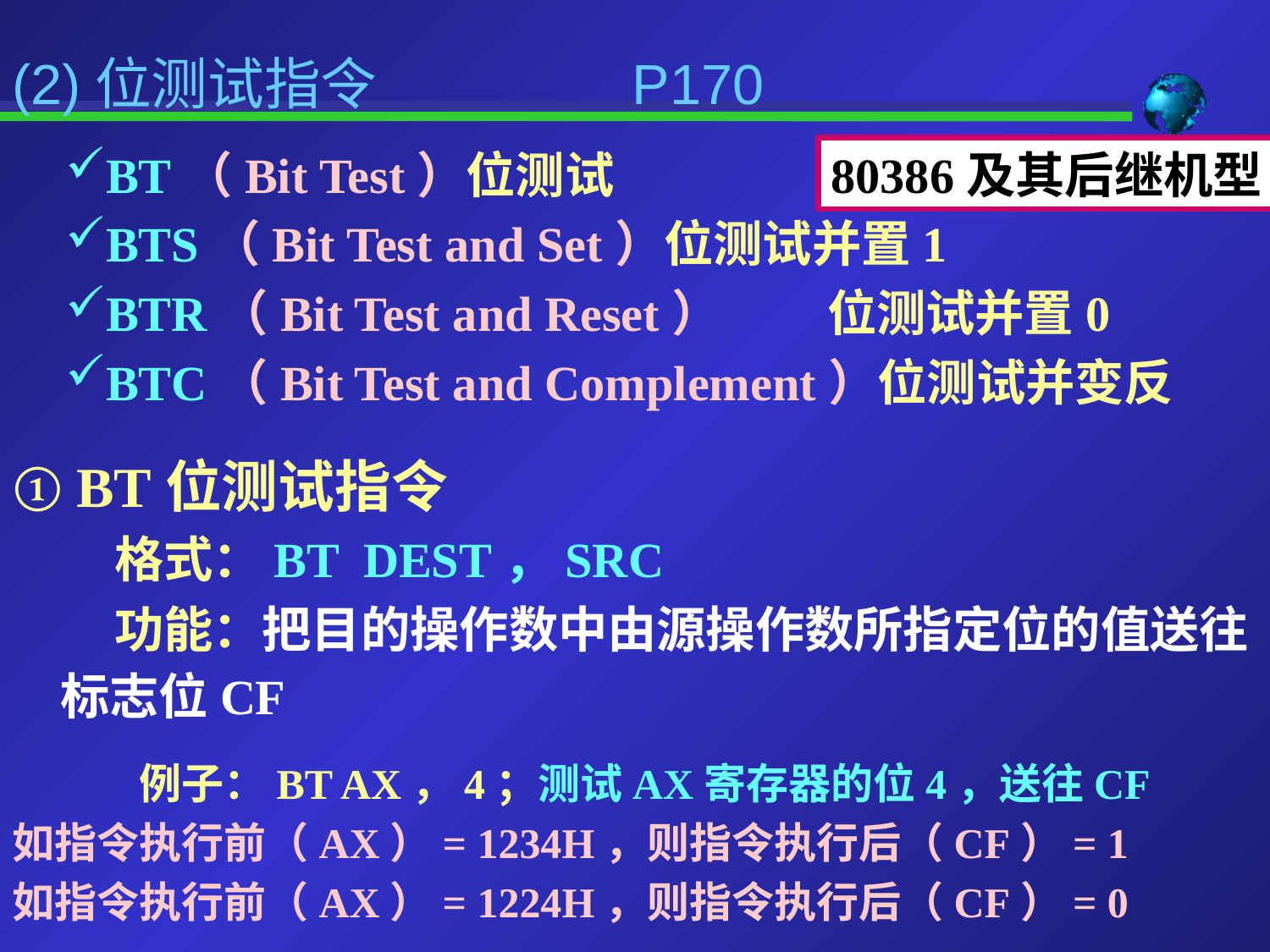

(2)位测试指令                   P170
BT（Bit Test）位测试
BTS（Bit Test and Set）位测试并置1
BTR（Bit Test and Reset）	位测试并置0
BTC（Bit Test and Complement）位测试并变反
80386及其后继机型
① BT位测试指令
        格式：BT  DEST，SRC
        功能：把目的操作数中由源操作数所指定位的值送往标志位CF
	例子：BT AX，4；测试AX寄存器的位4，送往CF
如指令执行前（AX）= 1234H，则指令执行后（CF）= 1
如指令执行前（AX）= 1224H，则指令执行后（CF）= 0
59